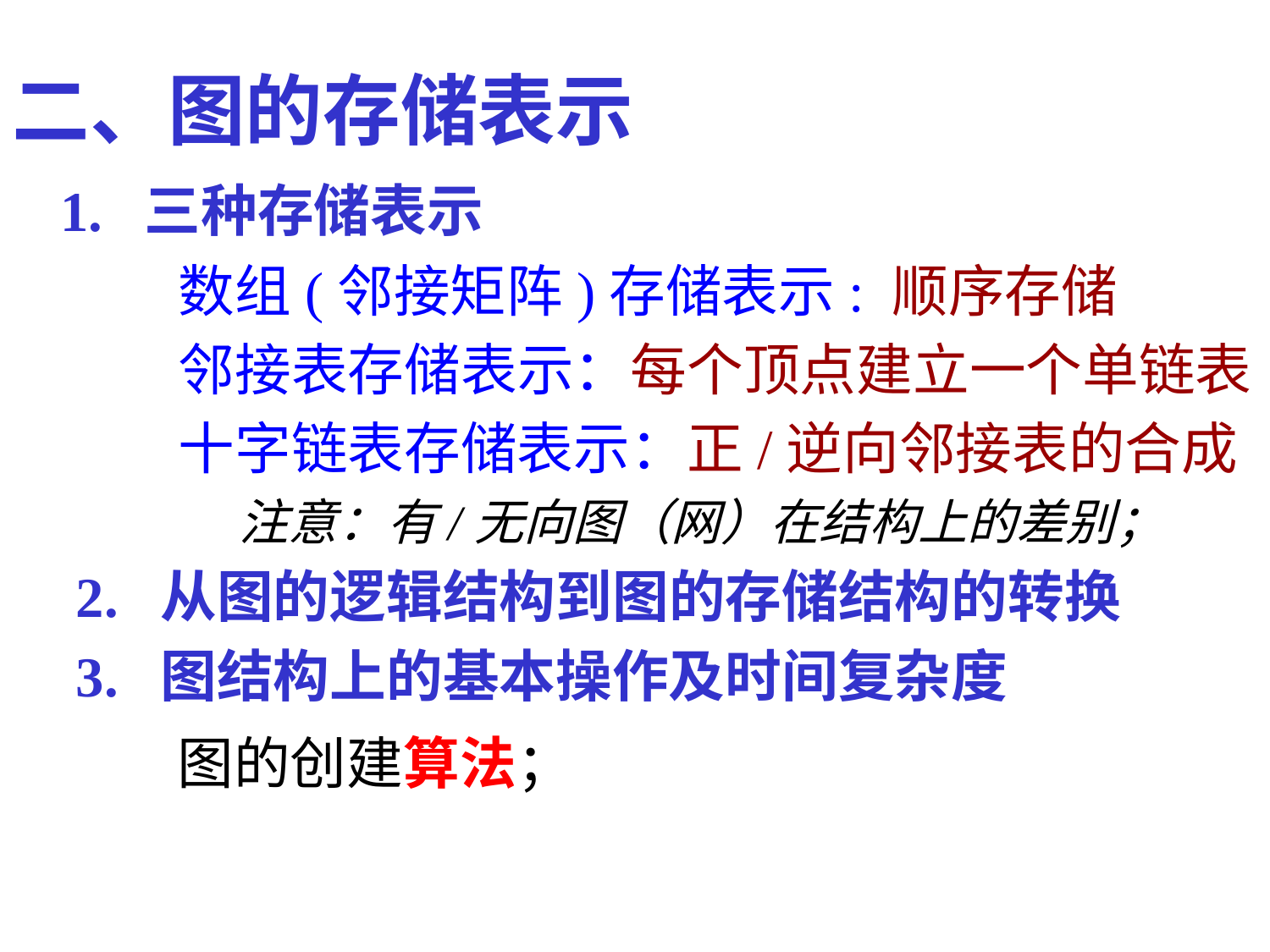

二、图的存储表示
   1.  三种存储表示
  数组(邻接矩阵)存储表示: 顺序存储
  邻接表存储表示：每个顶点建立一个单链表
  十字链表存储表示：正/逆向邻接表的合成
        注意：有/无向图（网）在结构上的差别；
2.  从图的逻辑结构到图的存储结构的转换
3.  图结构上的基本操作及时间复杂度
      图的创建算法；